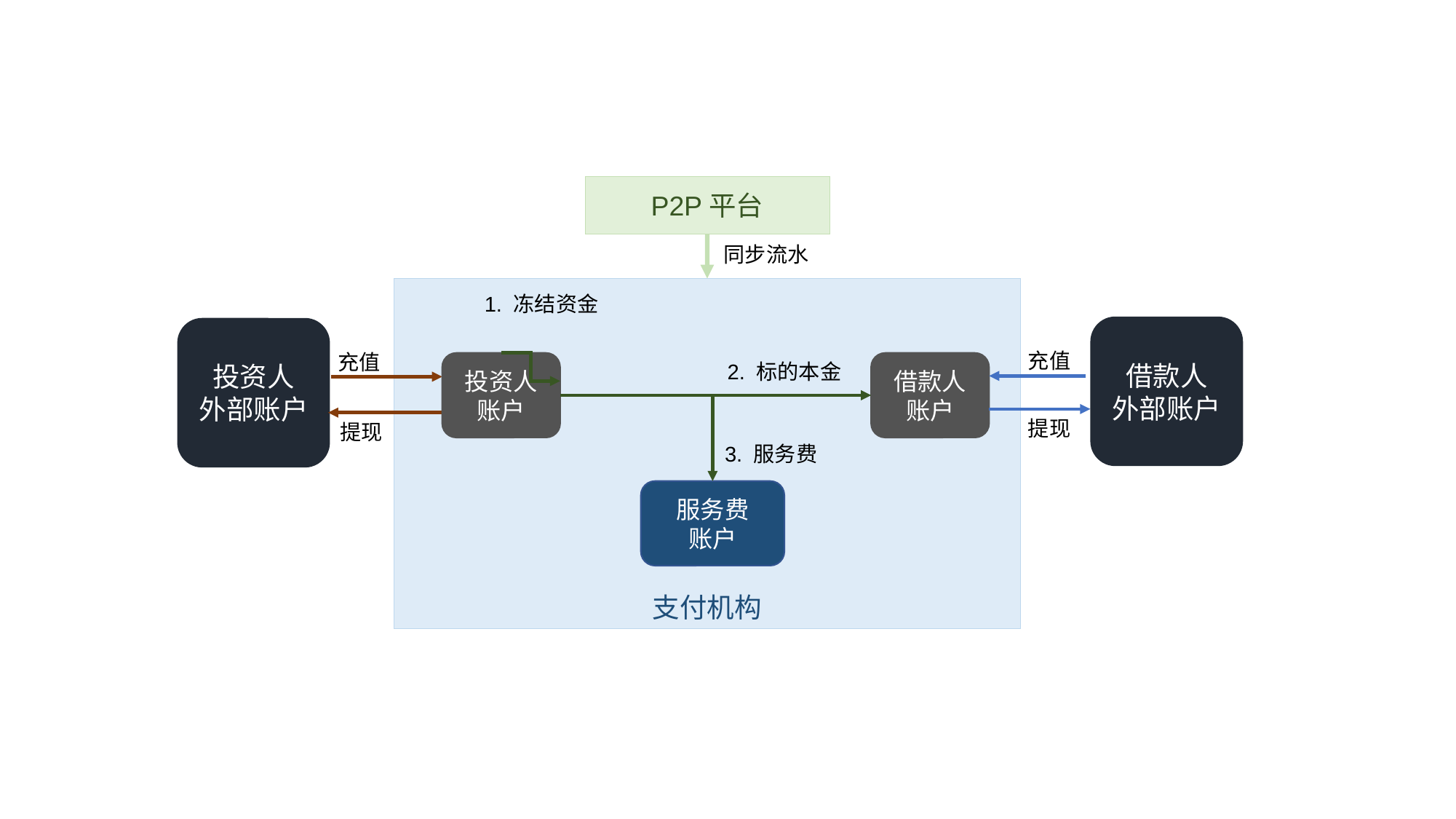

P2P平台
同步流水
支付机构
1. 冻结资金
借款人
外部账户
投资人
外部账户
充值
充值
投资人账户
2. 标的本金
借款人账户
提现
提现
3. 服务费
服务费
账户